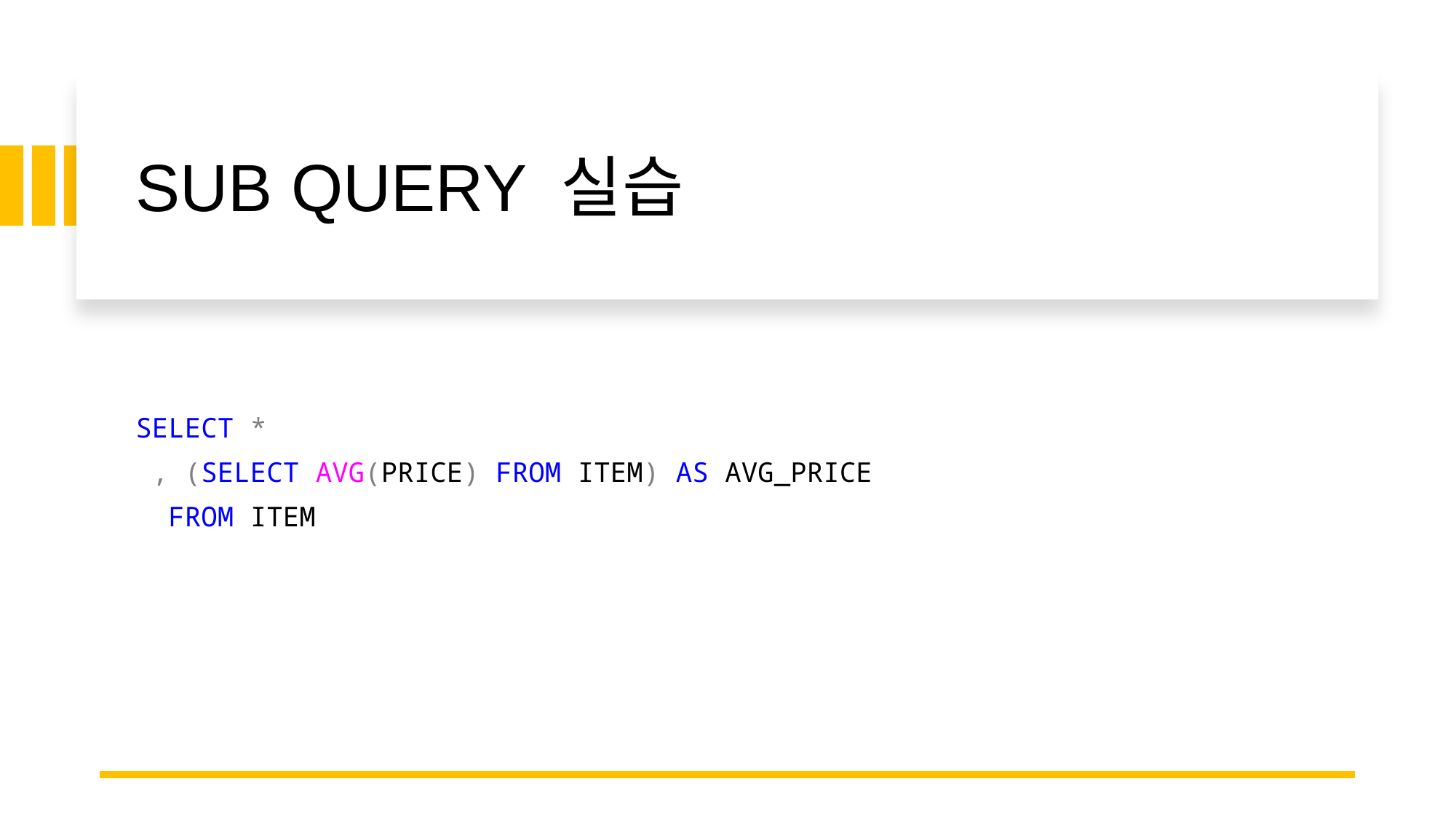

# SUB QUERY 실습
SELECT *
 , (SELECT AVG(PRICE) FROM ITEM) AS AVG_PRICE
  FROM ITEM